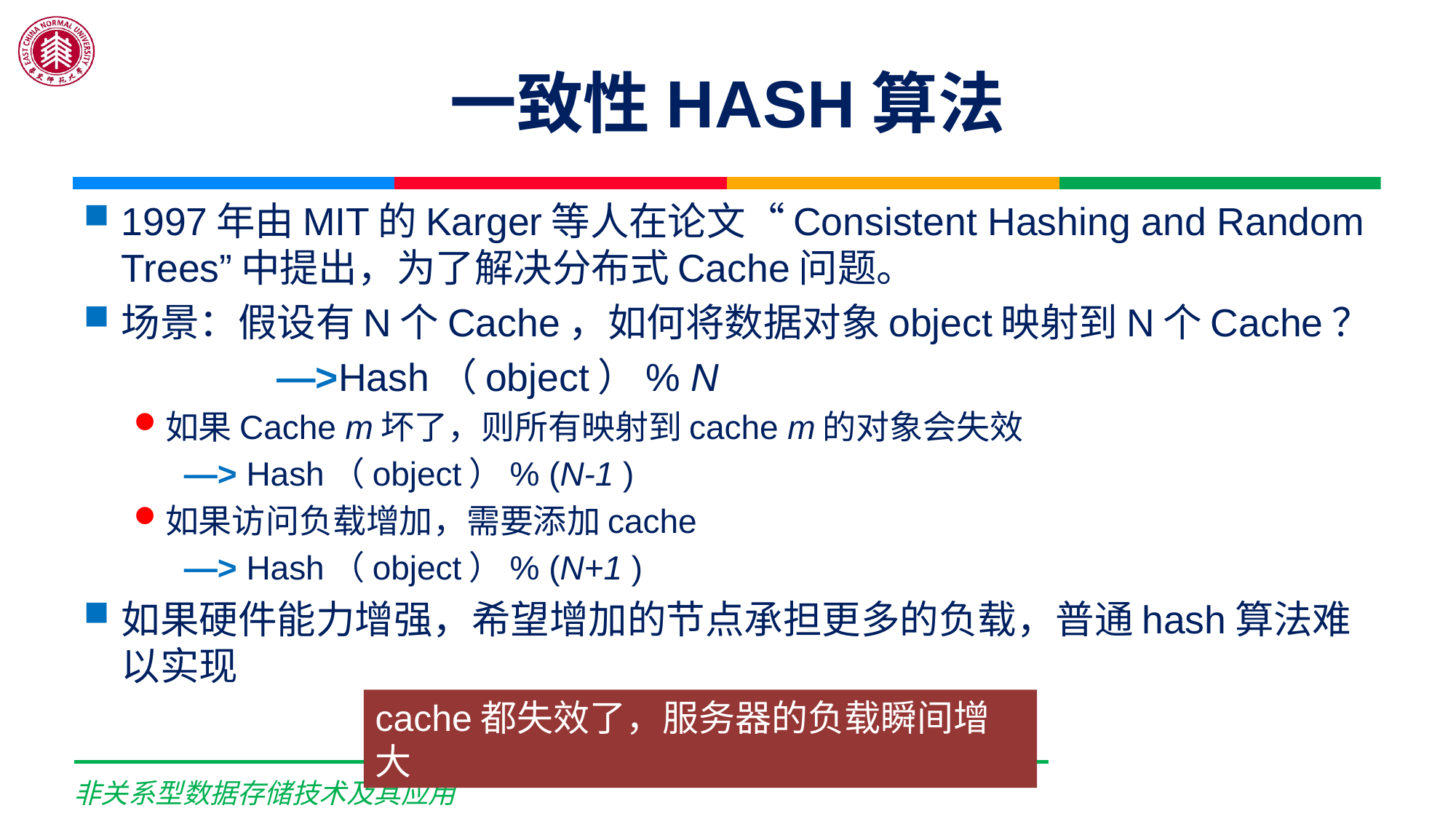

# 一致性HASH算法
1997年由MIT的Karger等人在论文“Consistent Hashing and Random Trees”中提出，为了解决分布式Cache问题。
场景：假设有N个Cache，如何将数据对象object映射到N个Cache？
                  —>Hash（object）% N
如果Cache m坏了，则所有映射到cache m的对象会失效
—> Hash（object）% (N-1 )
如果访问负载增加，需要添加cache
—> Hash（object）% (N+1 )
如果硬件能力增强，希望增加的节点承担更多的负载，普通hash算法难以实现
cache都失效了，服务器的负载瞬间增大